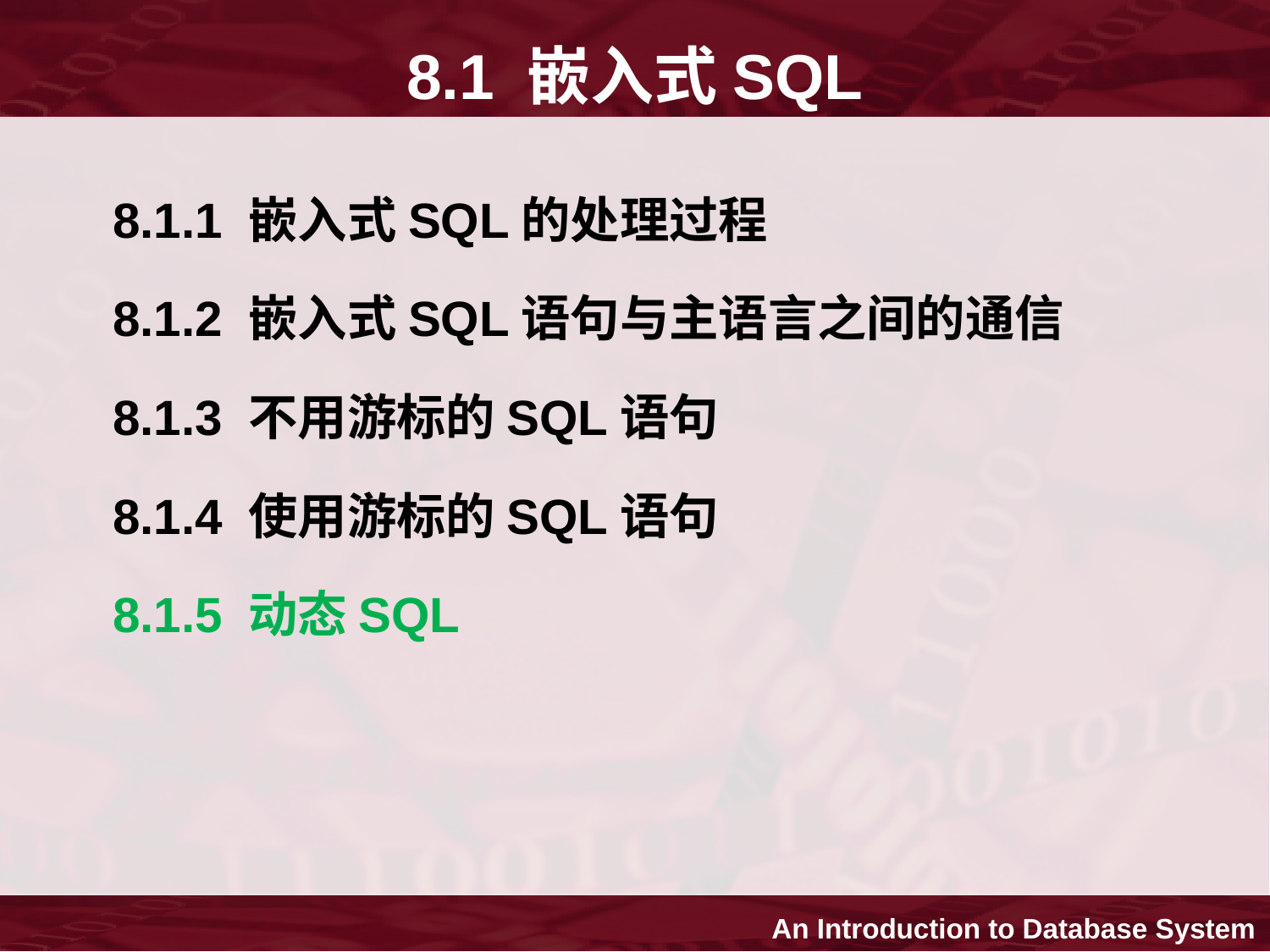

# 8.1 嵌入式SQL
8.1.1 嵌入式SQL的处理过程
8.1.2 嵌入式SQL语句与主语言之间的通信
8.1.3 不用游标的SQL语句
8.1.4 使用游标的SQL语句
8.1.5 动态SQL